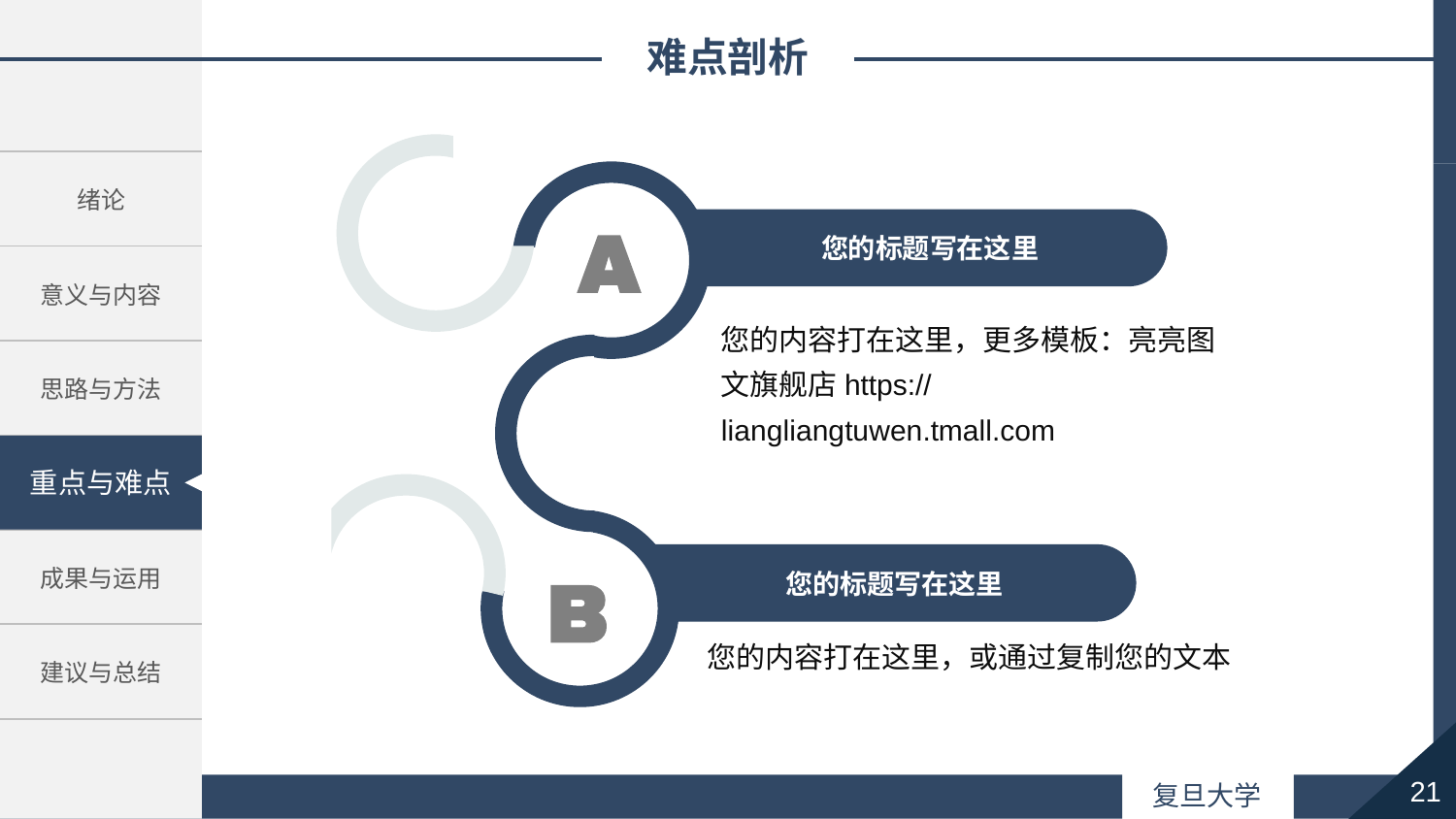

难点剖析

A
您的标题写在这里
您的内容打在这里，更多模板：亮亮图文旗舰店https://liangliangtuwen.tmall.com

您的标题写在这里
B
您的内容打在这里，或通过复制您的文本